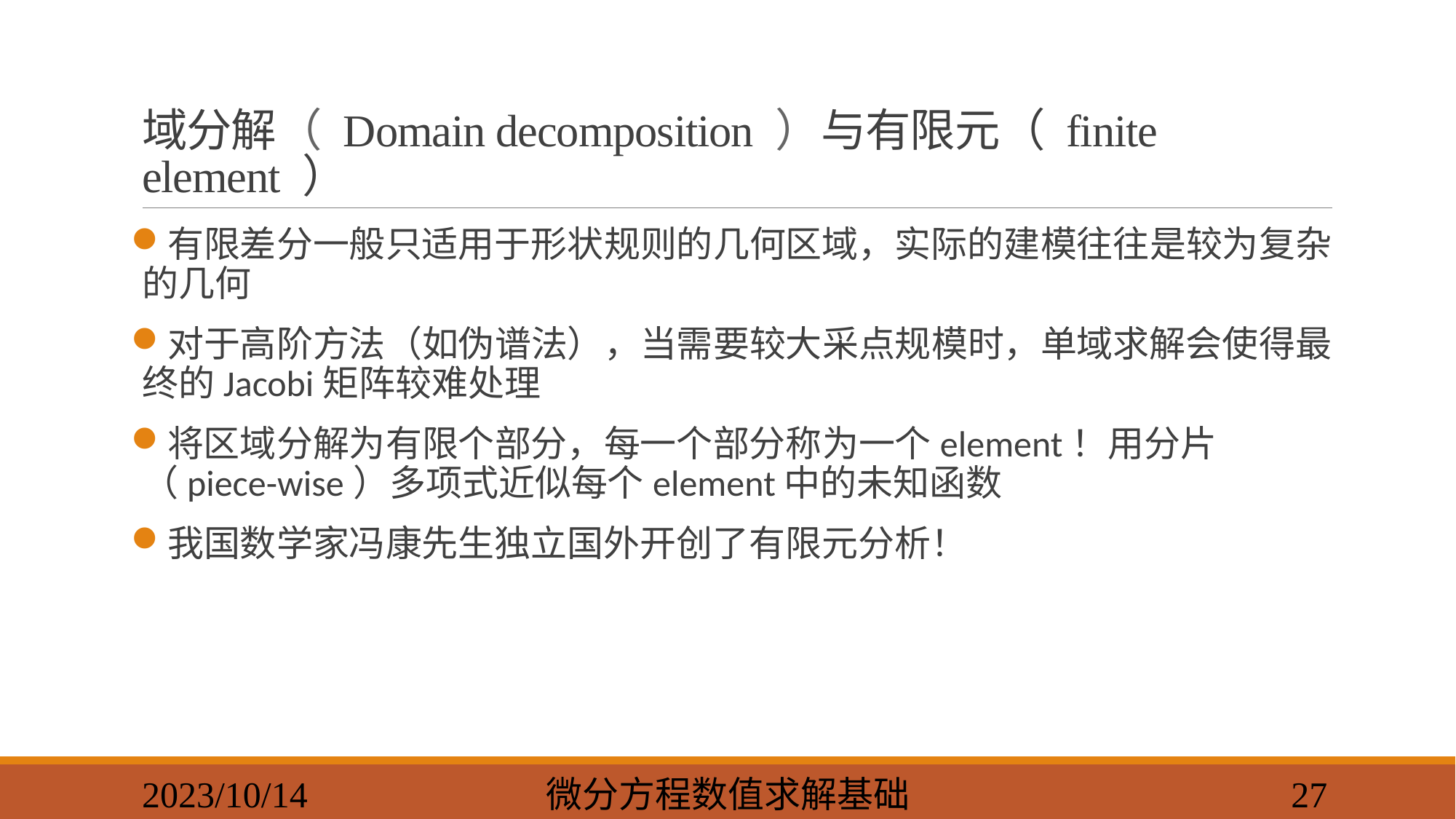

# 域分解（ Domain decomposition ）与有限元（ finite element ）
有限差分一般只适用于形状规则的几何区域，实际的建模往往是较为复杂的几何
对于高阶方法（如伪谱法），当需要较大采点规模时，单域求解会使得最终的Jacobi矩阵较难处理
将区域分解为有限个部分，每一个部分称为一个element！用分片（piece-wise）多项式近似每个element中的未知函数
我国数学家冯康先生独立国外开创了有限元分析！
2023/10/14
微分方程数值求解基础
27